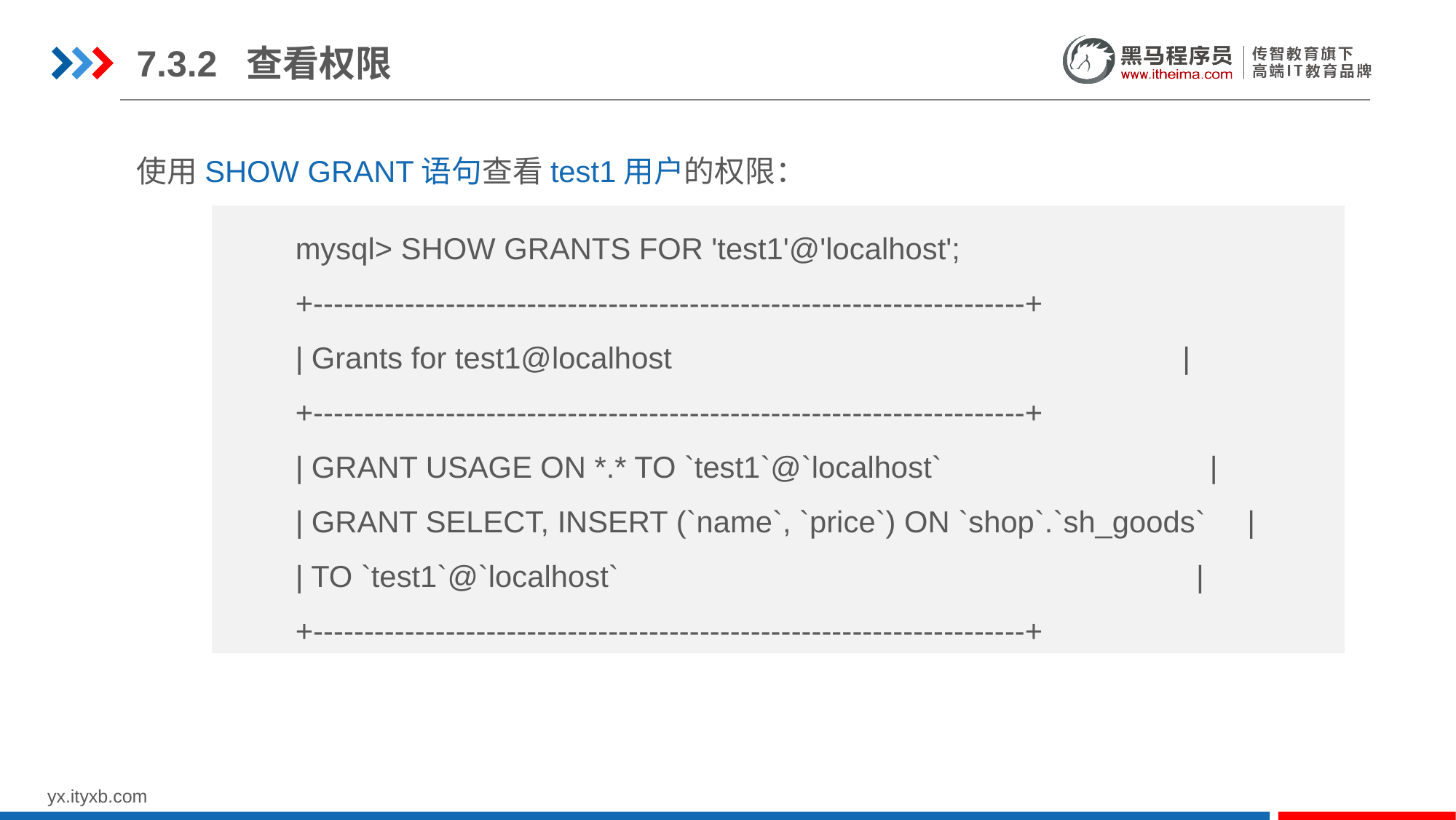

7.3.2  查看权限
使用SHOW GRANT语句查看test1用户的权限：
mysql> SHOW GRANTS FOR 'test1'@'localhost';
+----------------------------------------------------------------------+
| Grants for test1@localhost                                                             |
+----------------------------------------------------------------------+
| GRANT USAGE ON *.* TO `test1`@`localhost`                                |
| GRANT SELECT, INSERT (`name`, `price`) ON `shop`.`sh_goods`     |
| TO `test1`@`localhost`                                                                     |
+----------------------------------------------------------------------+